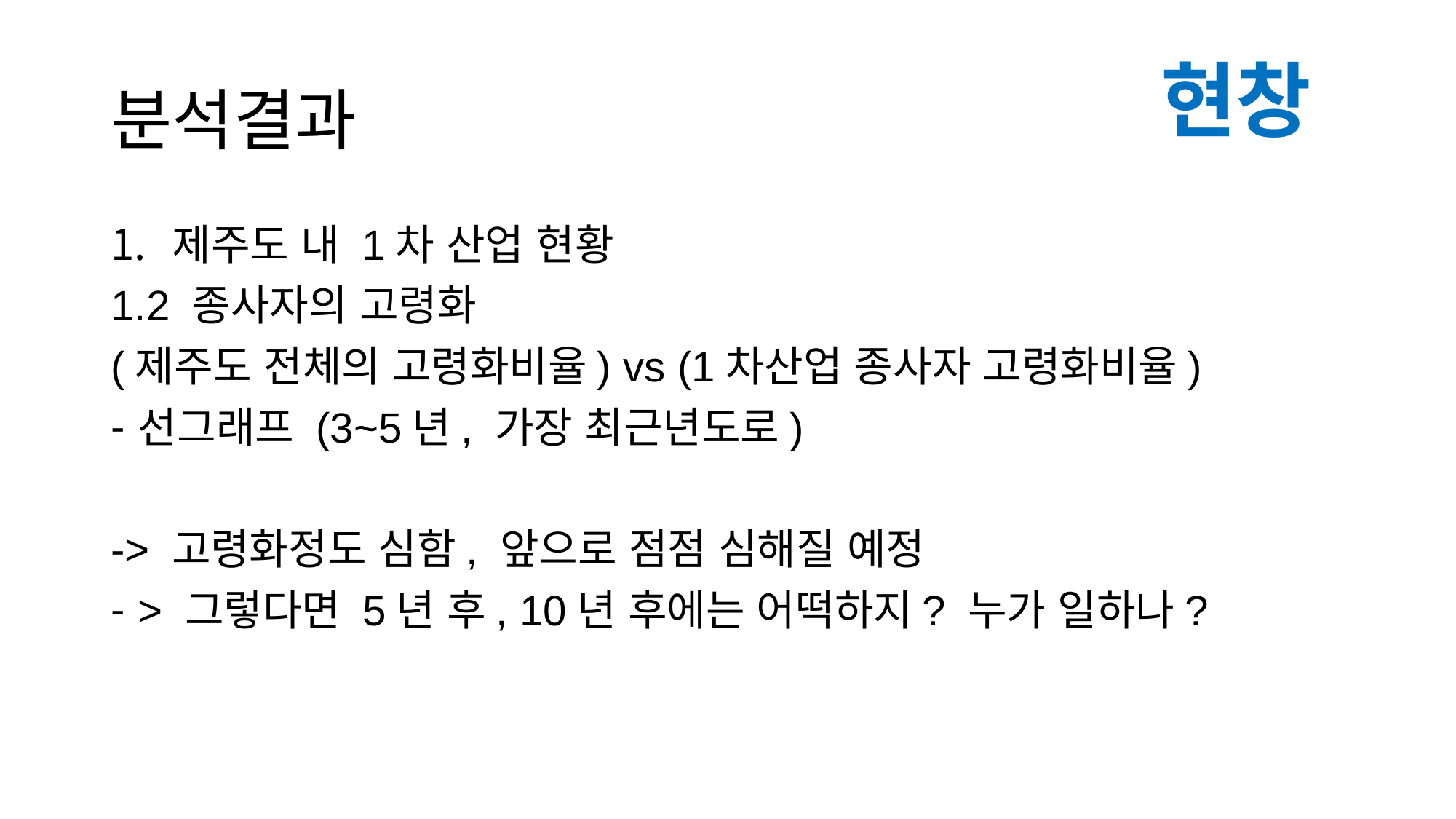

# 분석결과
현창
제주도 내 1차 산업 현황
1.2 종사자의 고령화
(제주도 전체의 고령화비율) vs (1차산업 종사자 고령화비율)
선그래프 (3~5년, 가장 최근년도로)

-> 고령화정도 심함, 앞으로 점점 심해질 예정
> 그렇다면 5년 후, 10년 후에는 어떡하지? 누가 일하나?